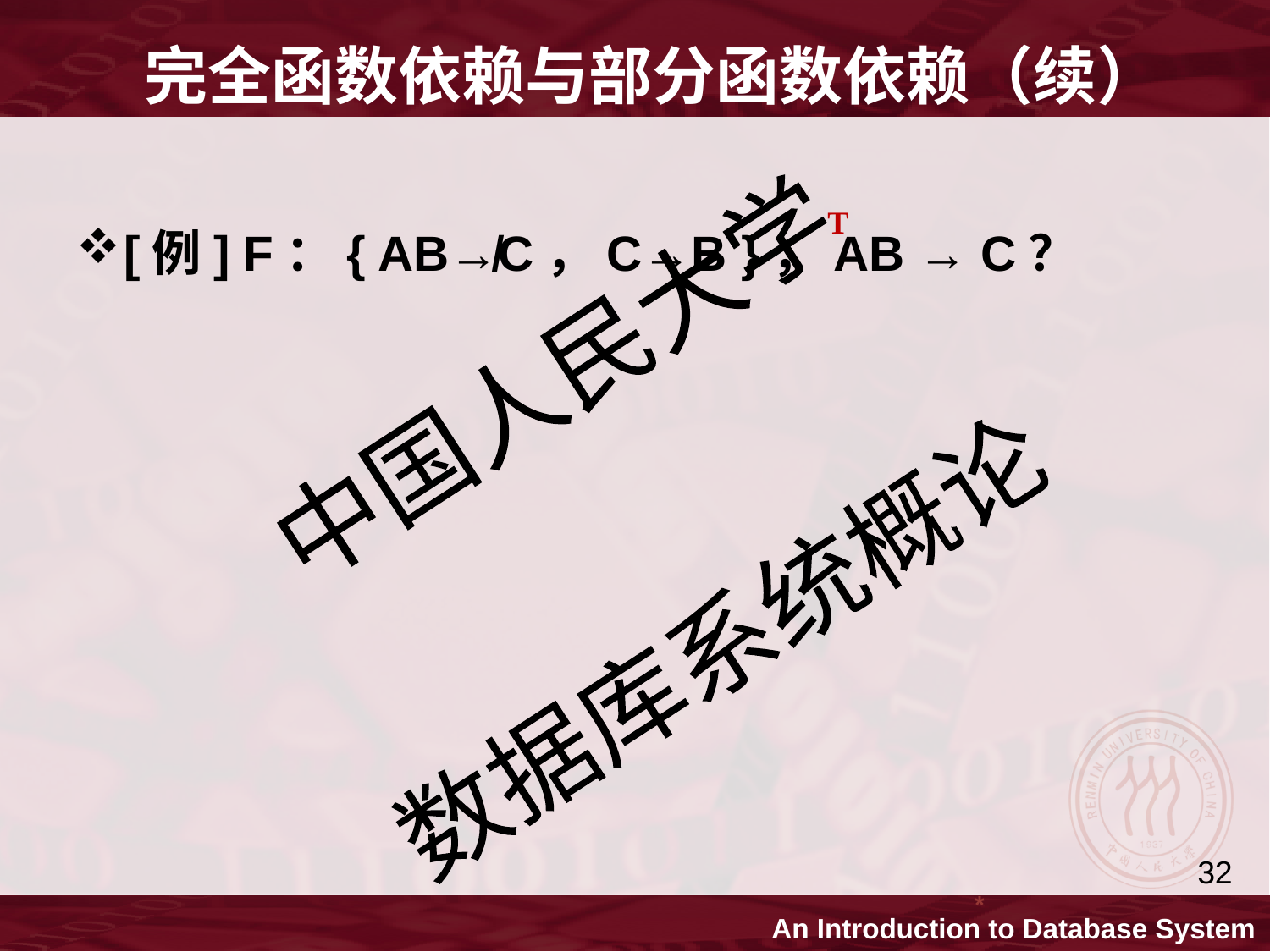

完全函数依赖与部分函数依赖（续）
[例] F：{ AB↛C，C→B }，AB → C？

T

*